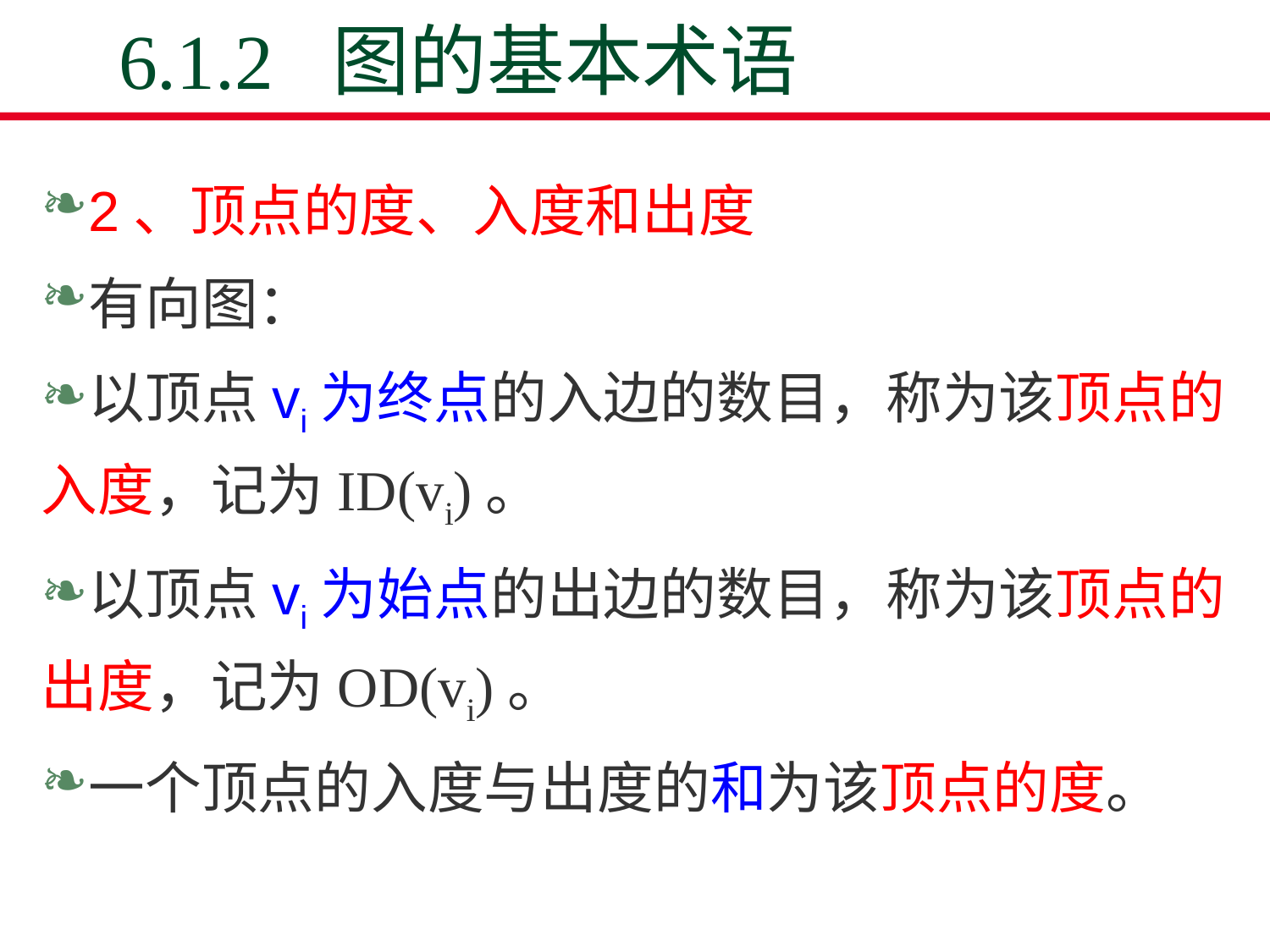

# 6.1.2  图的基本术语

2、顶点的度、入度和出度
有向图：
以顶点vi为终点的入边的数目，称为该顶点的入度，记为ID(vi)。
以顶点vi为始点的出边的数目，称为该顶点的出度，记为OD(vi)。
一个顶点的入度与出度的和为该顶点的度。